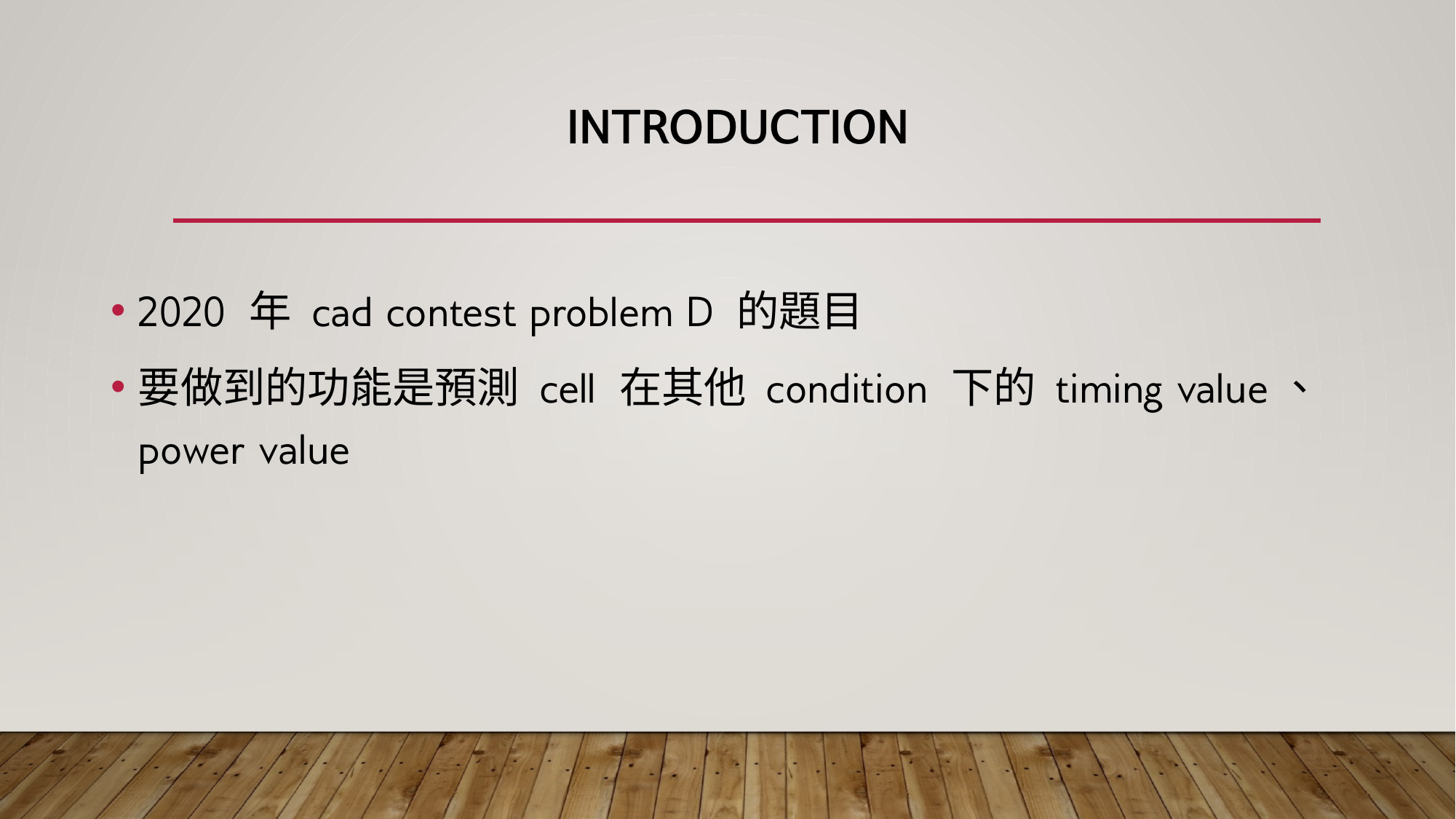

# Introduction
2020 年 cad contest problem D 的題目
要做到的功能是預測 cell 在其他 condition 下的 timing value、power value